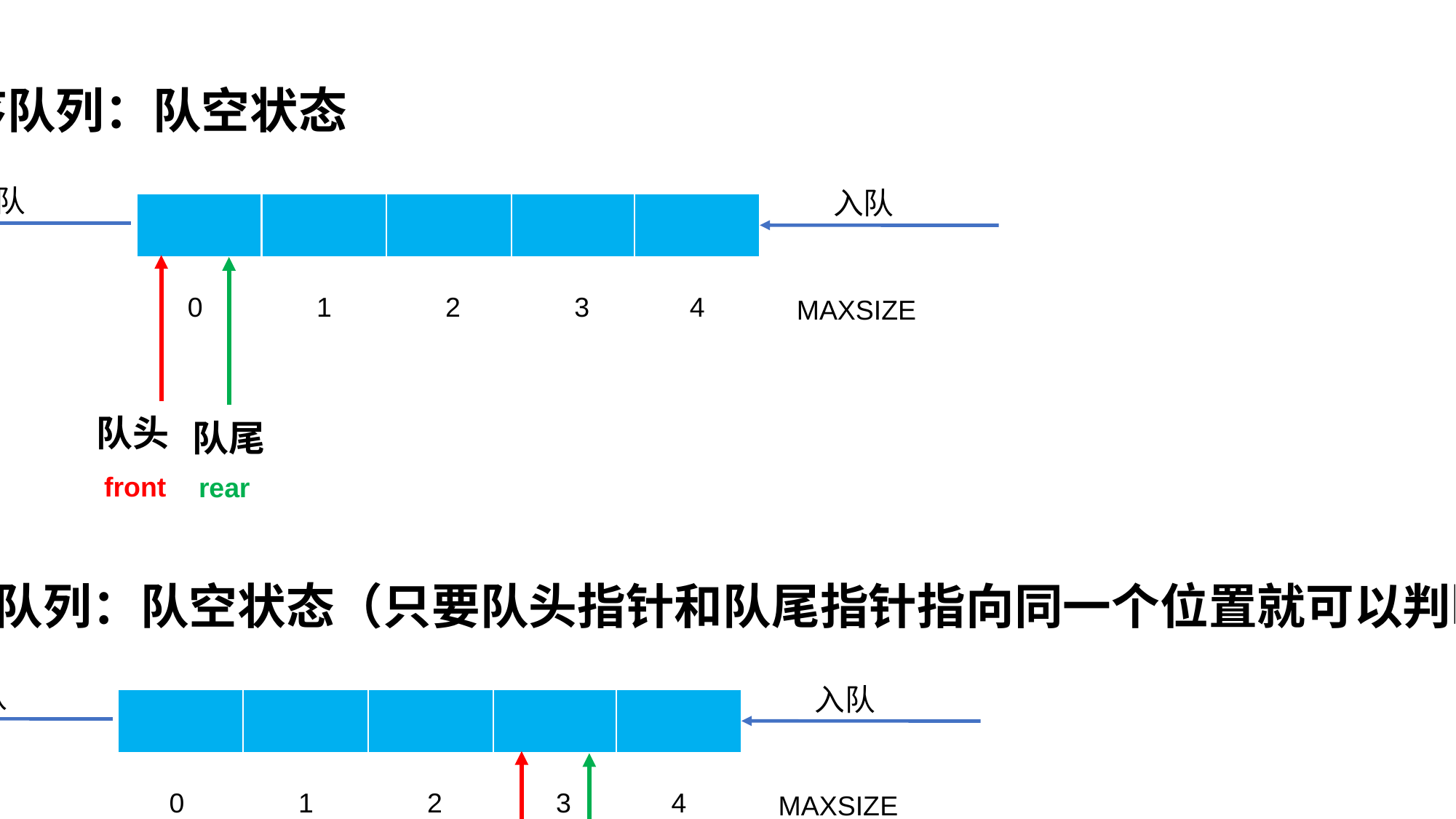

顺序队列：队空状态
出队
入队

0
1
2
3
4
MAXSIZE
队头
队尾
front
rear
顺序队列：队空状态（只要队头指针和队尾指针指向同一个位置就可以判断为队空）
出队
入队

0
1
2
3
4
MAXSIZE
队头
队尾
front
rear